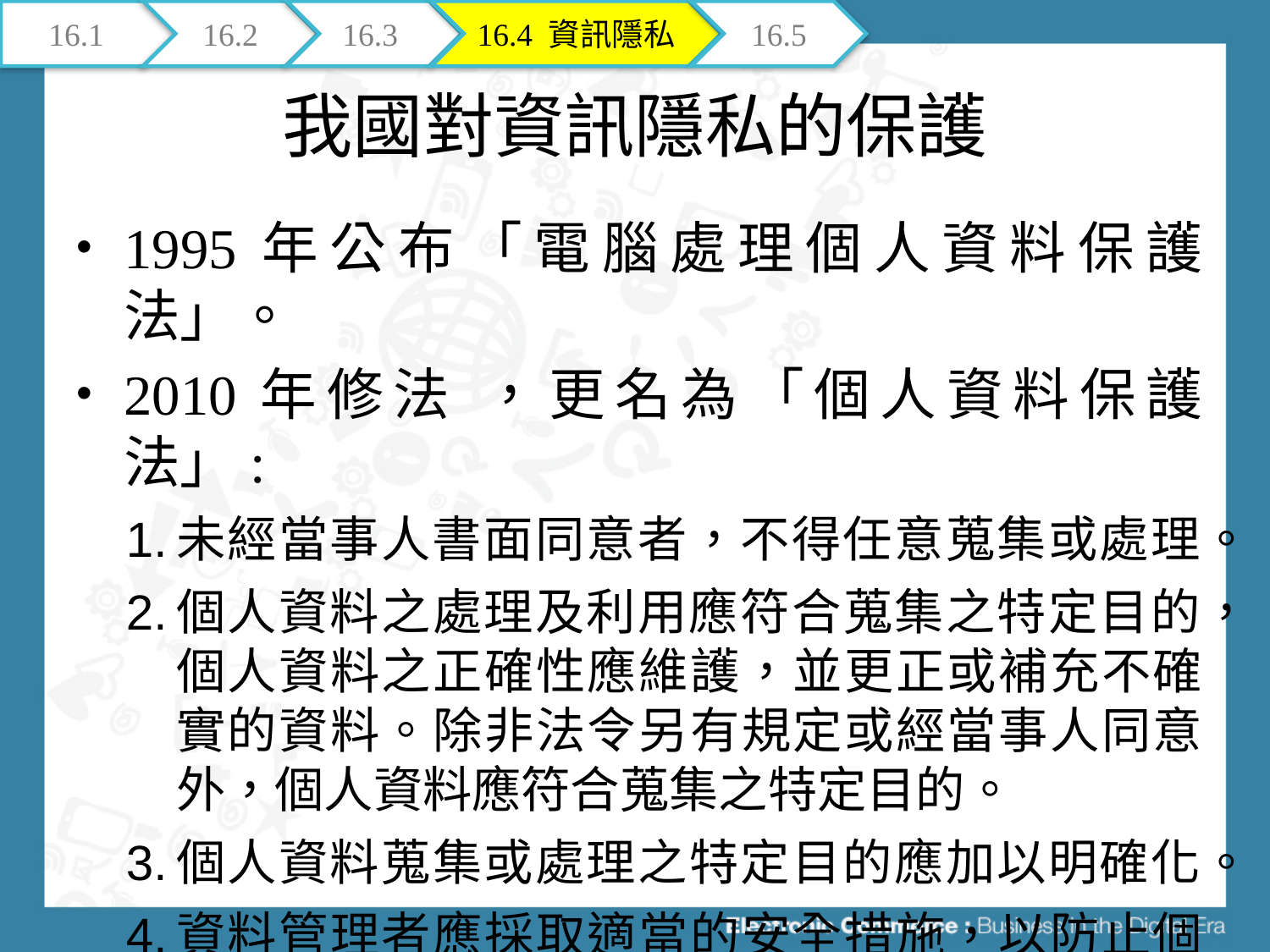

16.1
16.2
16.3
16.4 資訊隱私
16.5
# 我國對資訊隱私的保護
1995年公布「電腦處理個人資料保護法」。
2010年修法 ，更名為「個人資料保護法」:
未經當事人書面同意者，不得任意蒐集或處理。
個人資料之處理及利用應符合蒐集之特定目的，個人資料之正確性應維護，並更正或補充不確實的資料。除非法令另有規定或經當事人同意外，個人資料應符合蒐集之特定目的。
個人資料蒐集或處理之特定目的應加以明確化。
資料管理者應採取適當的安全措施，以防止個人資料遭竊取、竄改、毀損、滅失或洩漏。